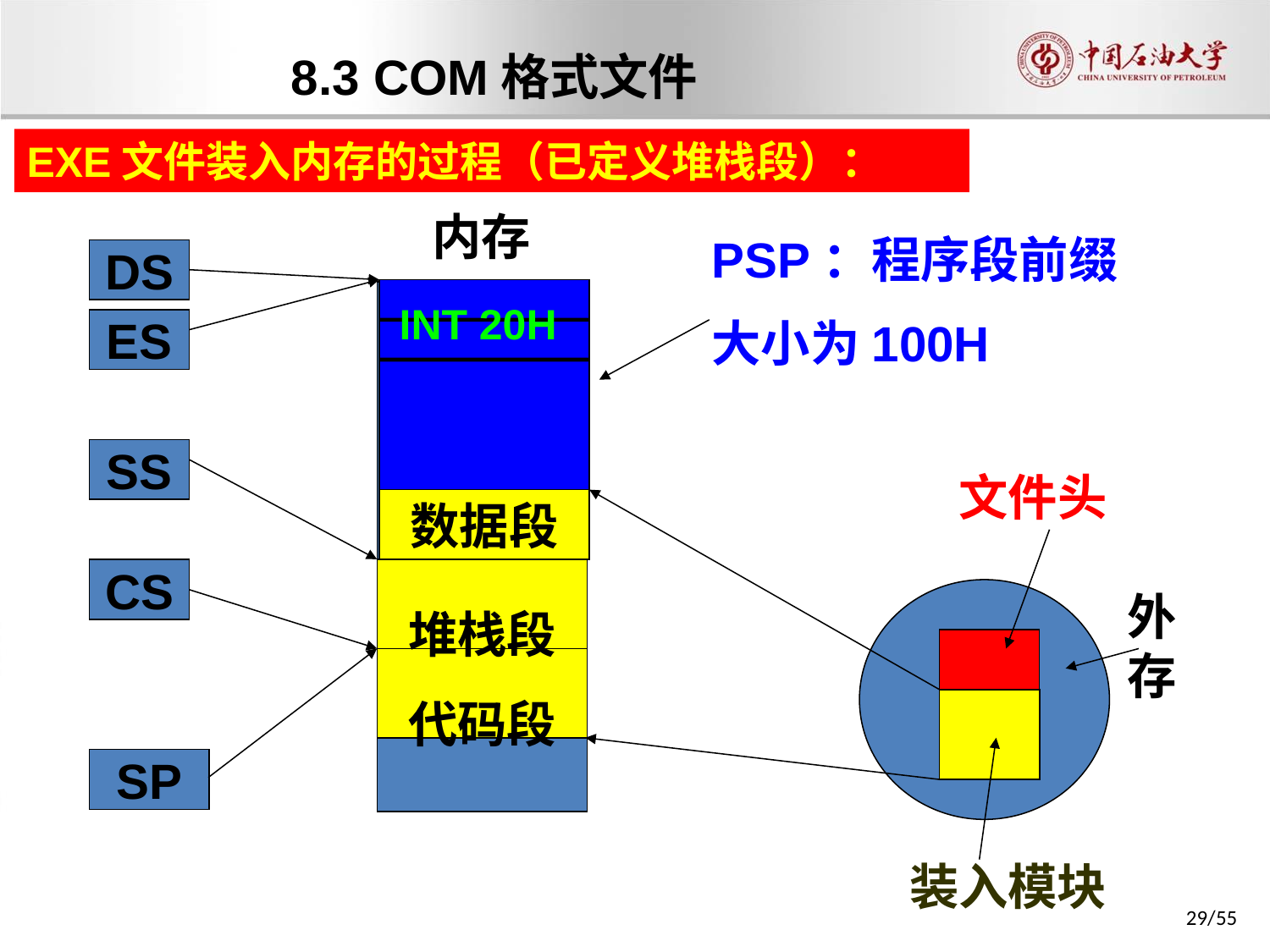

8.3 COM格式文件
EXE文件装入内存的过程（已定义堆栈段）：

内存
PSP：程序段前缀
大小为100H
DS

INT 20H
ES

SS

文件头

外存

装入模块
数据段

堆栈段
CS

代码段

SP
29/55